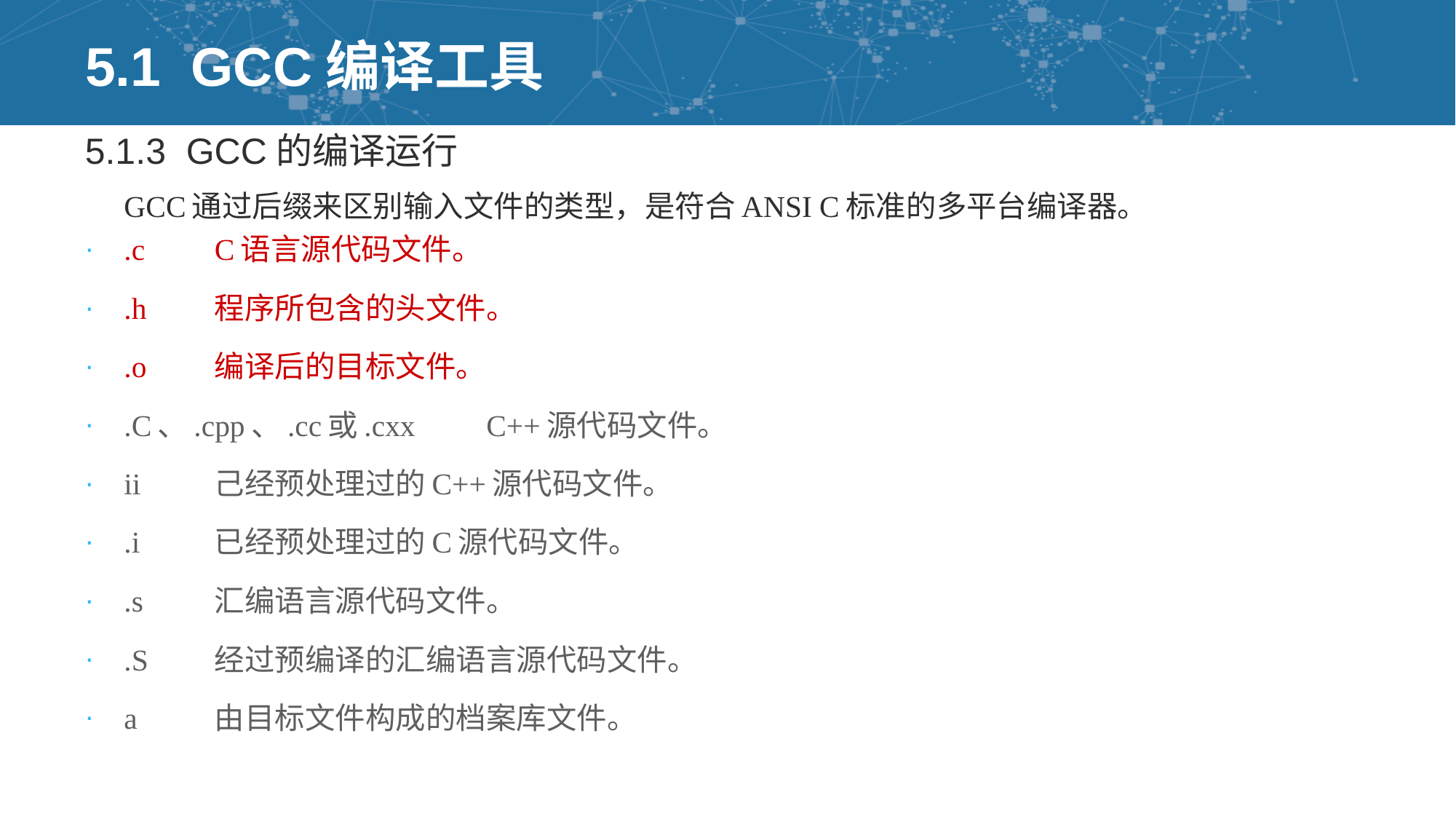

# 5.1  GCC编译工具
5.1.3  GCC的编译运行
	GCC通过后缀来区别输入文件的类型，是符合ANSI C标准的多平台编译器。
.c			C语言源代码文件。
.h			程序所包含的头文件。
.o			编译后的目标文件。
.C、.cpp、.cc或.cxx 	C++源代码文件。
ii		己经预处理过的C++源代码文件。
.i      			已经预处理过的C源代码文件。
.s				汇编语言源代码文件。
.S			经过预编译的汇编语言源代码文件。
a				由目标文件构成的档案库文件。

9